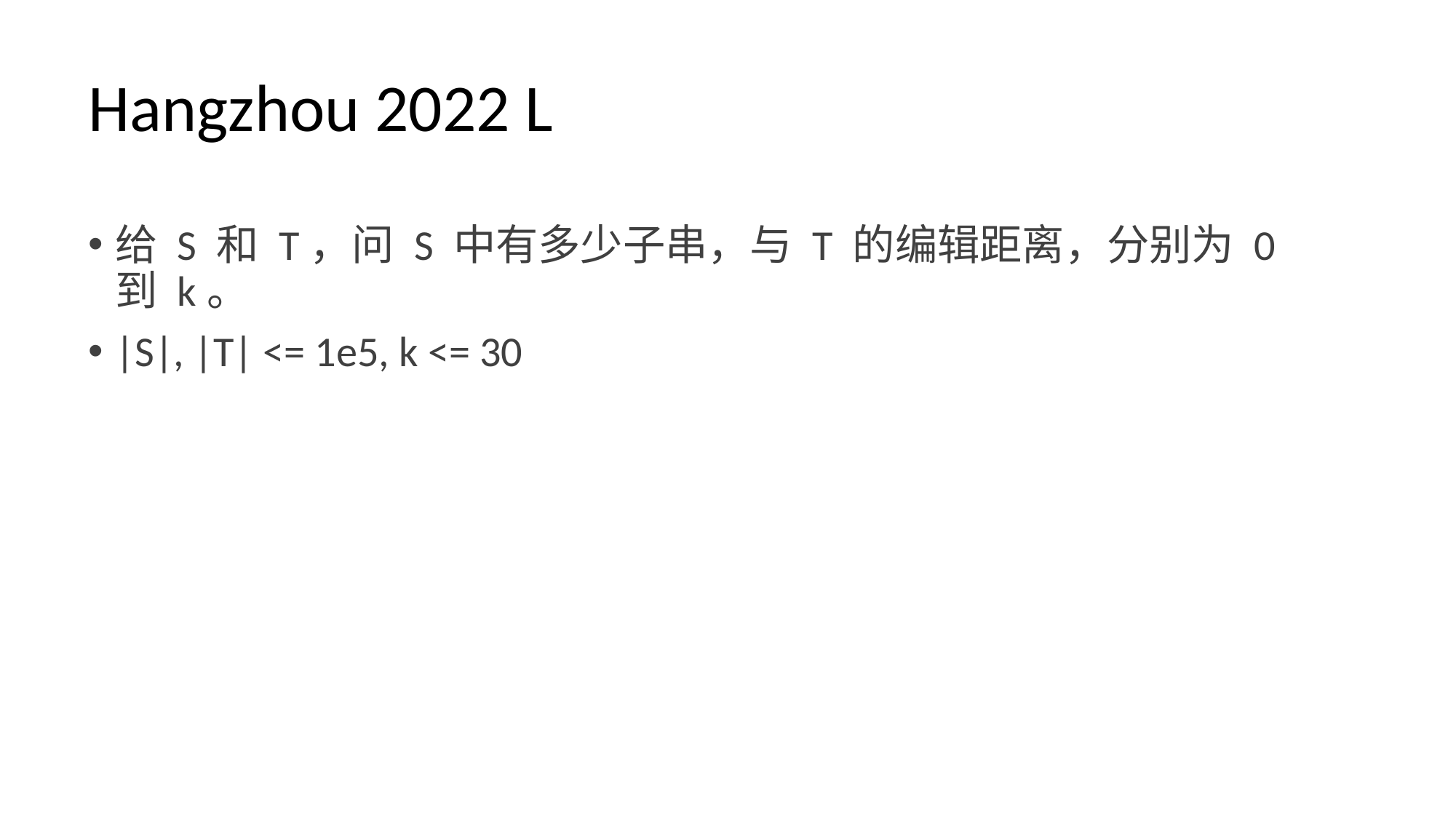

# Hangzhou 2022 L
给 S 和 T，问 S 中有多少子串，与 T 的编辑距离，分别为 0 到 k。
|S|, |T| <= 1e5, k <= 30